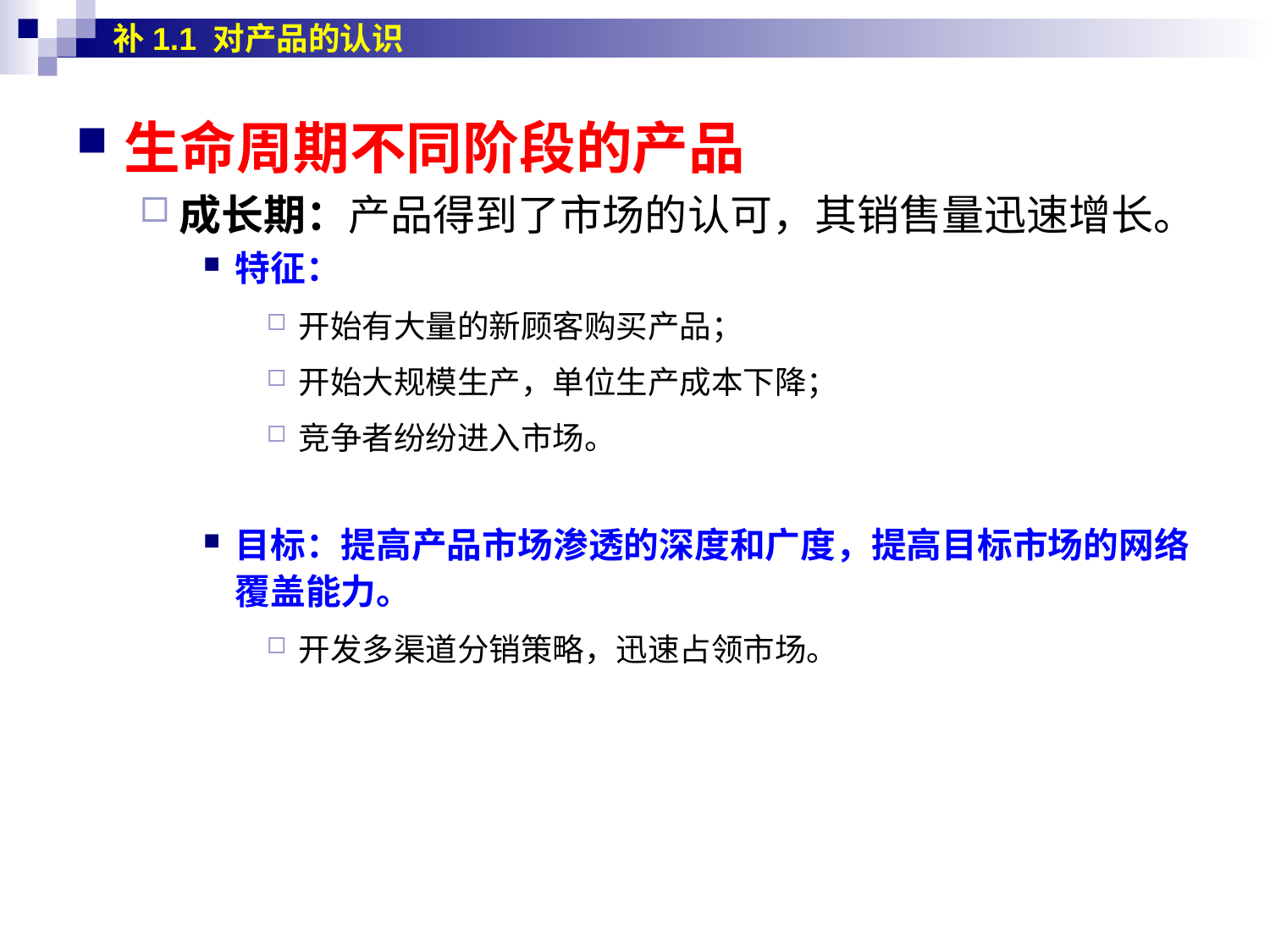

补1.1 对产品的认识
生命周期不同阶段的产品
成长期：产品得到了市场的认可，其销售量迅速增长。
特征：
开始有大量的新顾客购买产品；
开始大规模生产，单位生产成本下降；
竞争者纷纷进入市场。

目标：提高产品市场渗透的深度和广度，提高目标市场的网络覆盖能力。
开发多渠道分销策略，迅速占领市场。